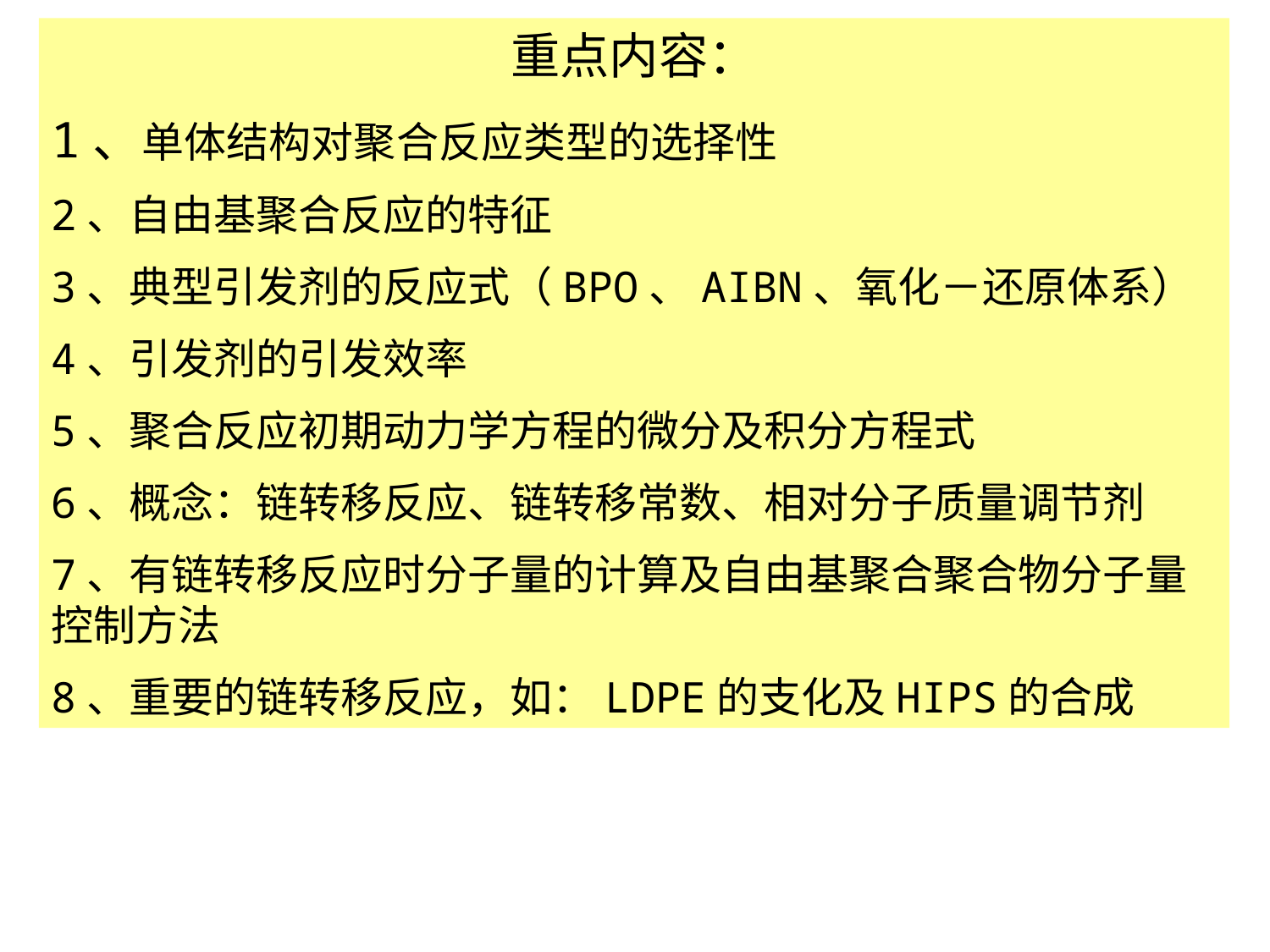

重点内容：
1、单体结构对聚合反应类型的选择性
2、自由基聚合反应的特征
3、典型引发剂的反应式（BPO、AIBN、氧化－还原体系）
4、引发剂的引发效率
5、聚合反应初期动力学方程的微分及积分方程式
6、概念：链转移反应、链转移常数、相对分子质量调节剂
7、有链转移反应时分子量的计算及自由基聚合聚合物分子量控制方法
8、重要的链转移反应，如：LDPE的支化及HIPS的合成